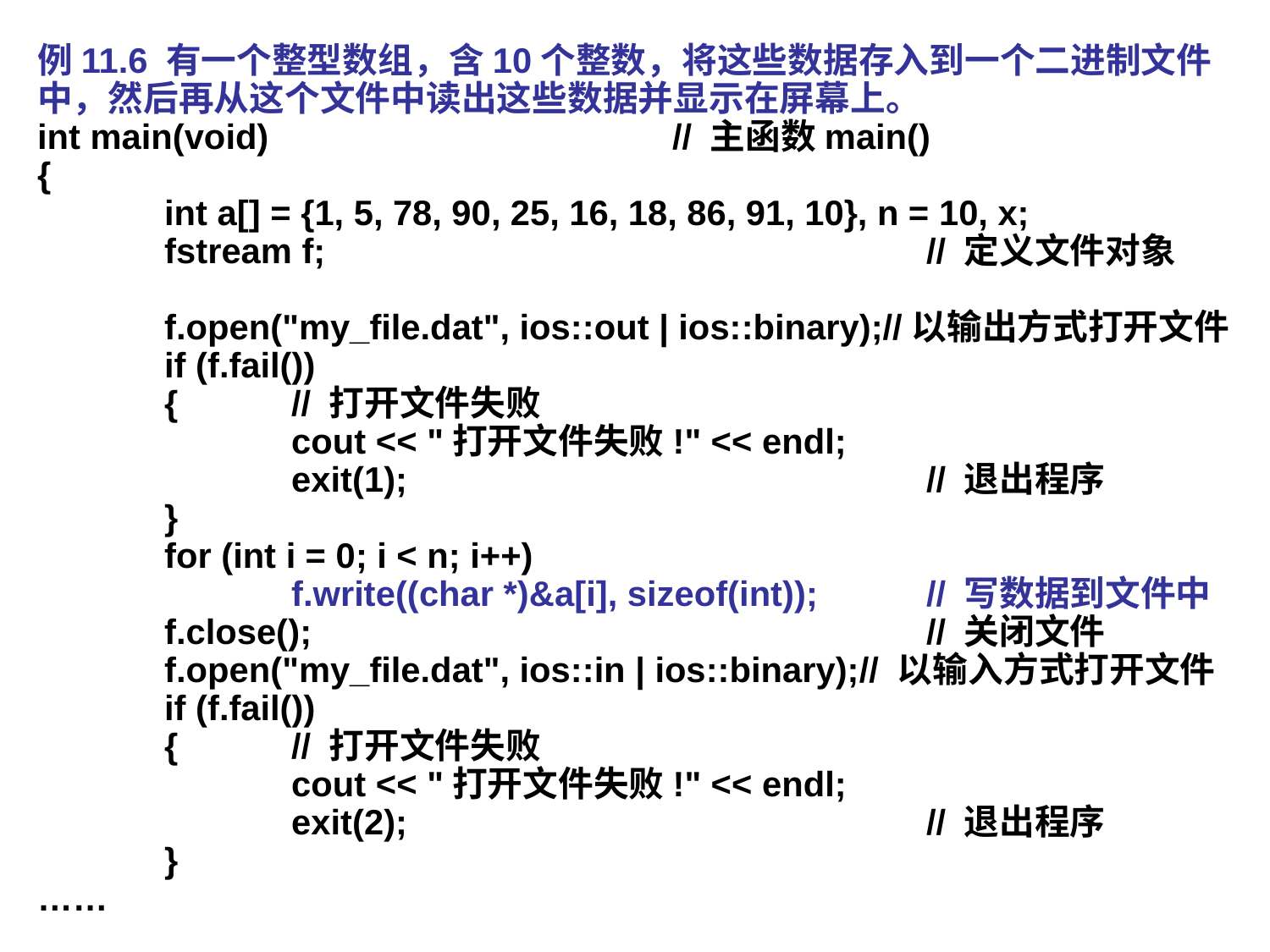

例11.6 有一个整型数组，含10个整数，将这些数据存入到一个二进制文件中，然后再从这个文件中读出这些数据并显示在屏幕上。
int main(void)				// 主函数main()
{
	int a[] = {1, 5, 78, 90, 25, 16, 18, 86, 91, 10}, n = 10, x;
	fstream f;					// 定义文件对象

	f.open("my_file.dat", ios::out | ios::binary);//以输出方式打开文件
	if (f.fail())
	{	// 打开文件失败
		cout << "打开文件失败!" << endl;
		exit(1);					// 退出程序
	}
	for (int i = 0; i < n; i++)
		f.write((char *)&a[i], sizeof(int));	// 写数据到文件中
	f.close();					// 关闭文件
	f.open("my_file.dat", ios::in | ios::binary);// 以输入方式打开文件
	if (f.fail())
	{	// 打开文件失败
		cout << "打开文件失败!" << endl;
		exit(2);					// 退出程序
	}
……